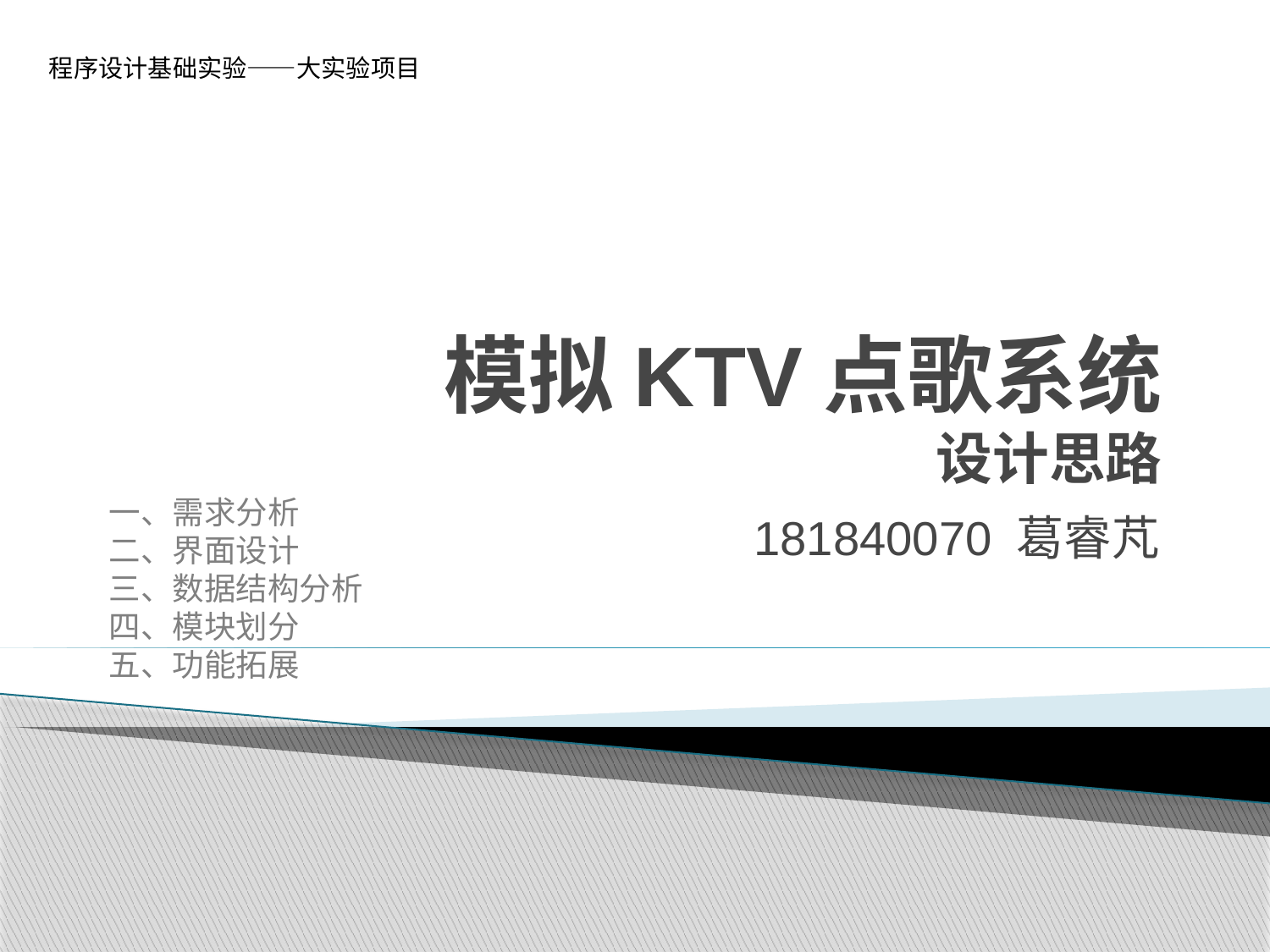

# 模拟KTV点歌系统 设计思路
一、需求分析
二、界面设计
三、数据结构分析
四、模块划分
五、功能拓展
181840070 葛睿芃